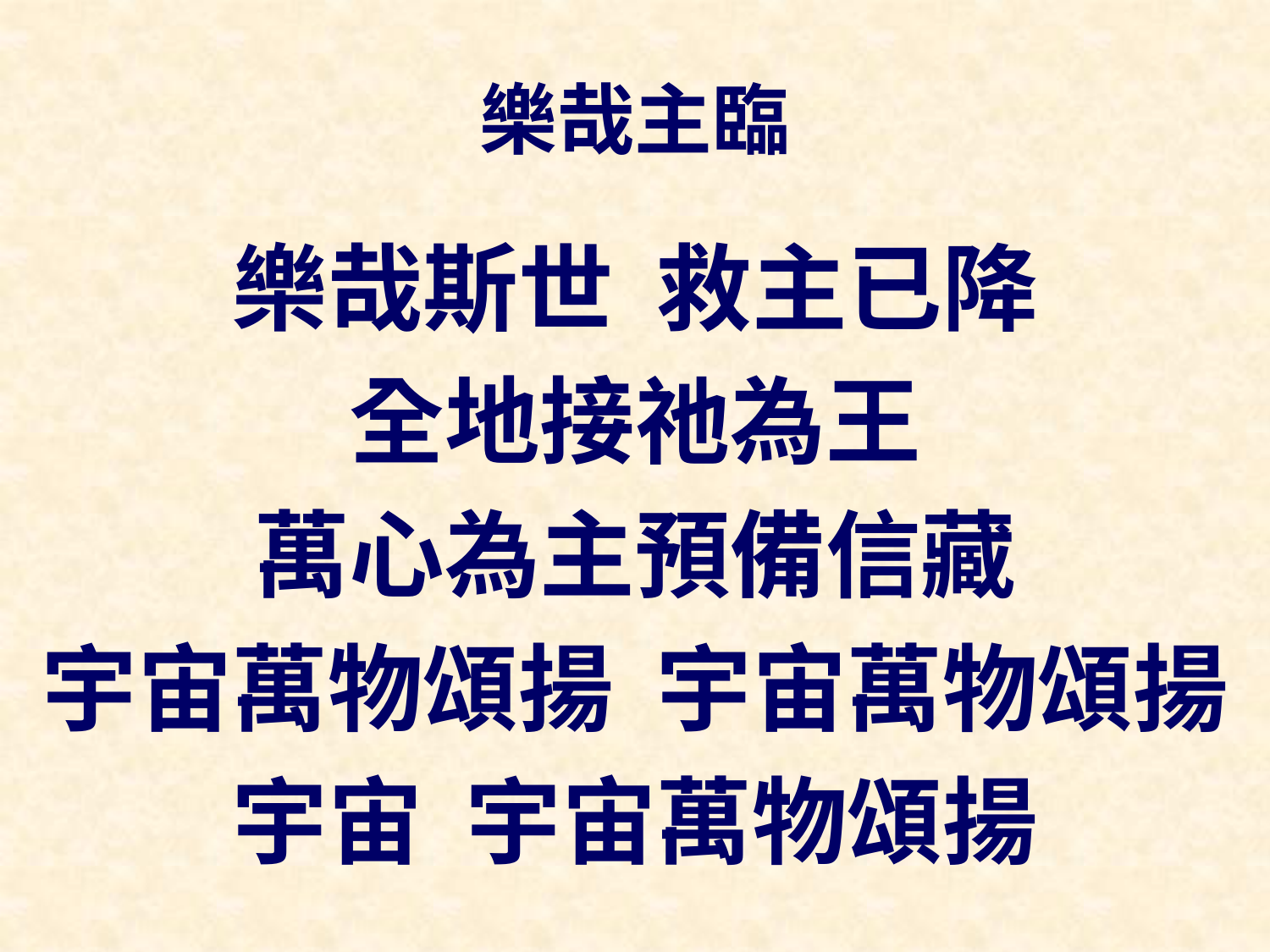

# 樂哉主臨
樂哉斯世  救主已降
全地接祂為王
萬心為主預備信藏
宇宙萬物頌揚  宇宙萬物頌揚
宇宙  宇宙萬物頌揚